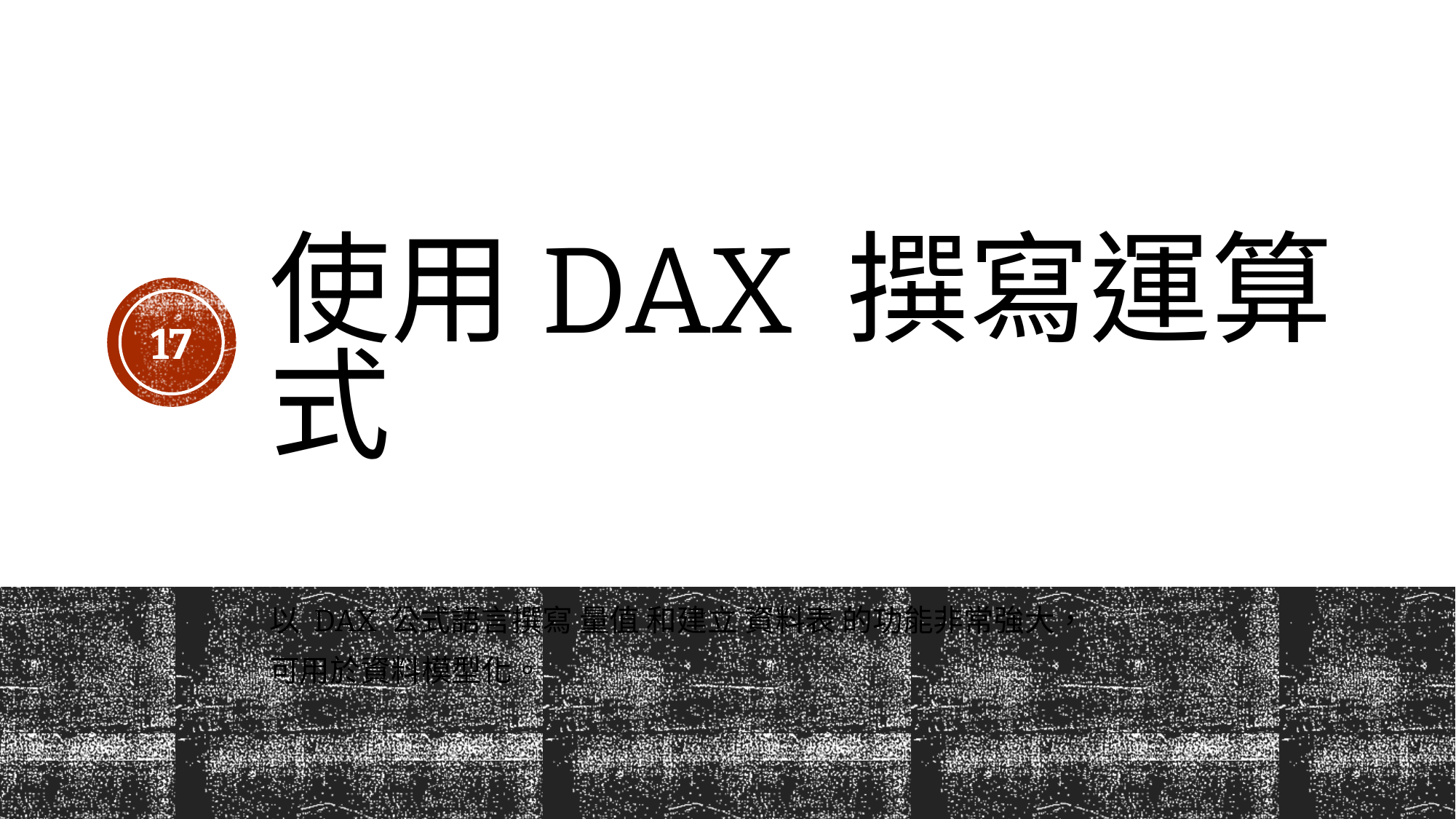

# 使用DAX 撰寫運算式
17
以 DAX 公式語言撰寫 量值 和建立 資料表 的功能非常強大，
可用於資料模型化。